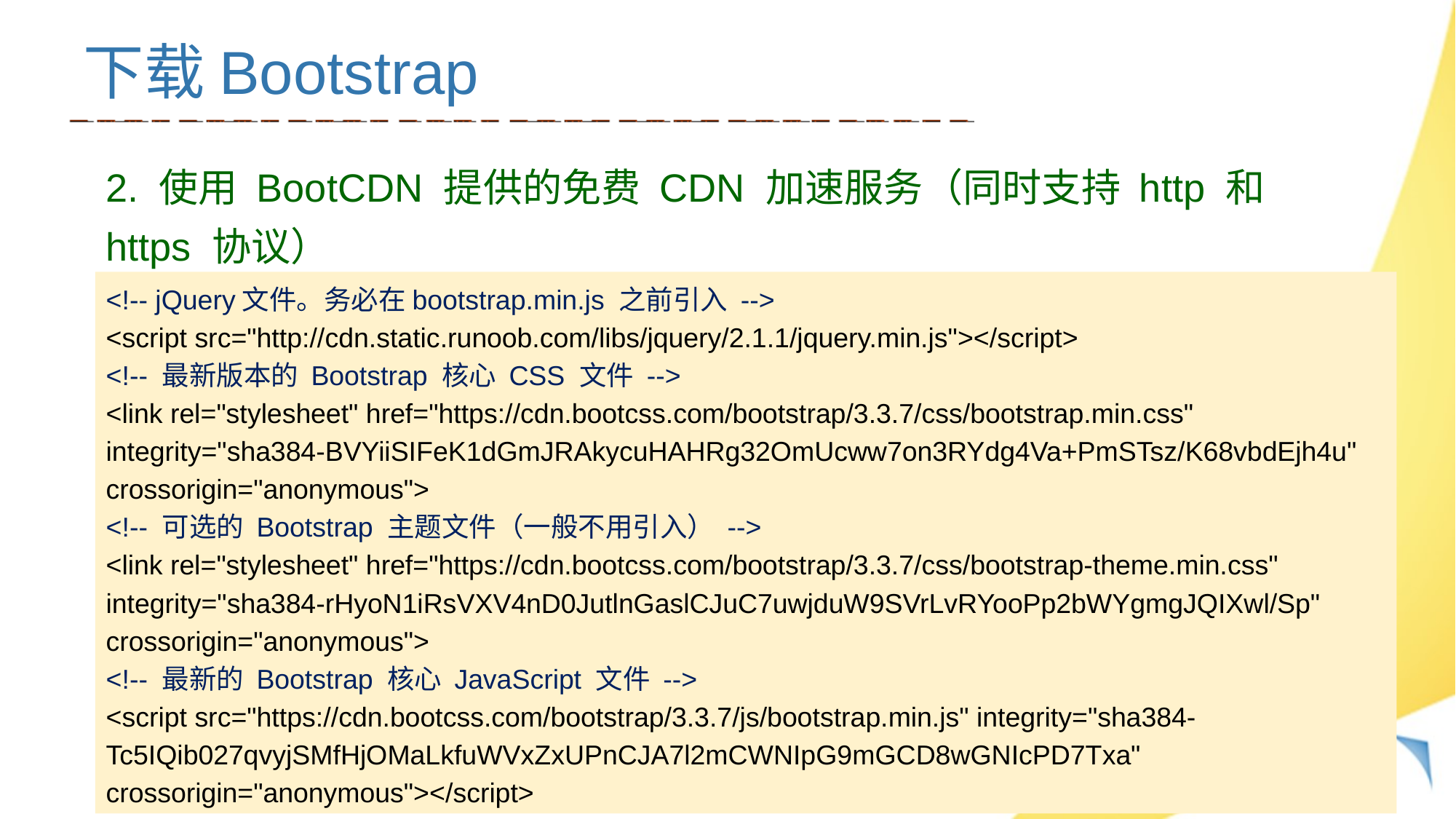

# 下载Bootstrap
2. 使用 BootCDN 提供的免费 CDN 加速服务（同时支持 http 和 https 协议）
<!-- jQuery文件。务必在bootstrap.min.js 之前引入 -->
<script src="http://cdn.static.runoob.com/libs/jquery/2.1.1/jquery.min.js"></script>
<!-- 最新版本的 Bootstrap 核心 CSS 文件 -->
<link rel="stylesheet" href="https://cdn.bootcss.com/bootstrap/3.3.7/css/bootstrap.min.css" integrity="sha384-BVYiiSIFeK1dGmJRAkycuHAHRg32OmUcww7on3RYdg4Va+PmSTsz/K68vbdEjh4u" crossorigin="anonymous">
<!-- 可选的 Bootstrap 主题文件（一般不用引入） -->
<link rel="stylesheet" href="https://cdn.bootcss.com/bootstrap/3.3.7/css/bootstrap-theme.min.css" integrity="sha384-rHyoN1iRsVXV4nD0JutlnGaslCJuC7uwjduW9SVrLvRYooPp2bWYgmgJQIXwl/Sp" crossorigin="anonymous">
<!-- 最新的 Bootstrap 核心 JavaScript 文件 -->
<script src="https://cdn.bootcss.com/bootstrap/3.3.7/js/bootstrap.min.js" integrity="sha384-Tc5IQib027qvyjSMfHjOMaLkfuWVxZxUPnCJA7l2mCWNIpG9mGCD8wGNIcPD7Txa" crossorigin="anonymous"></script>